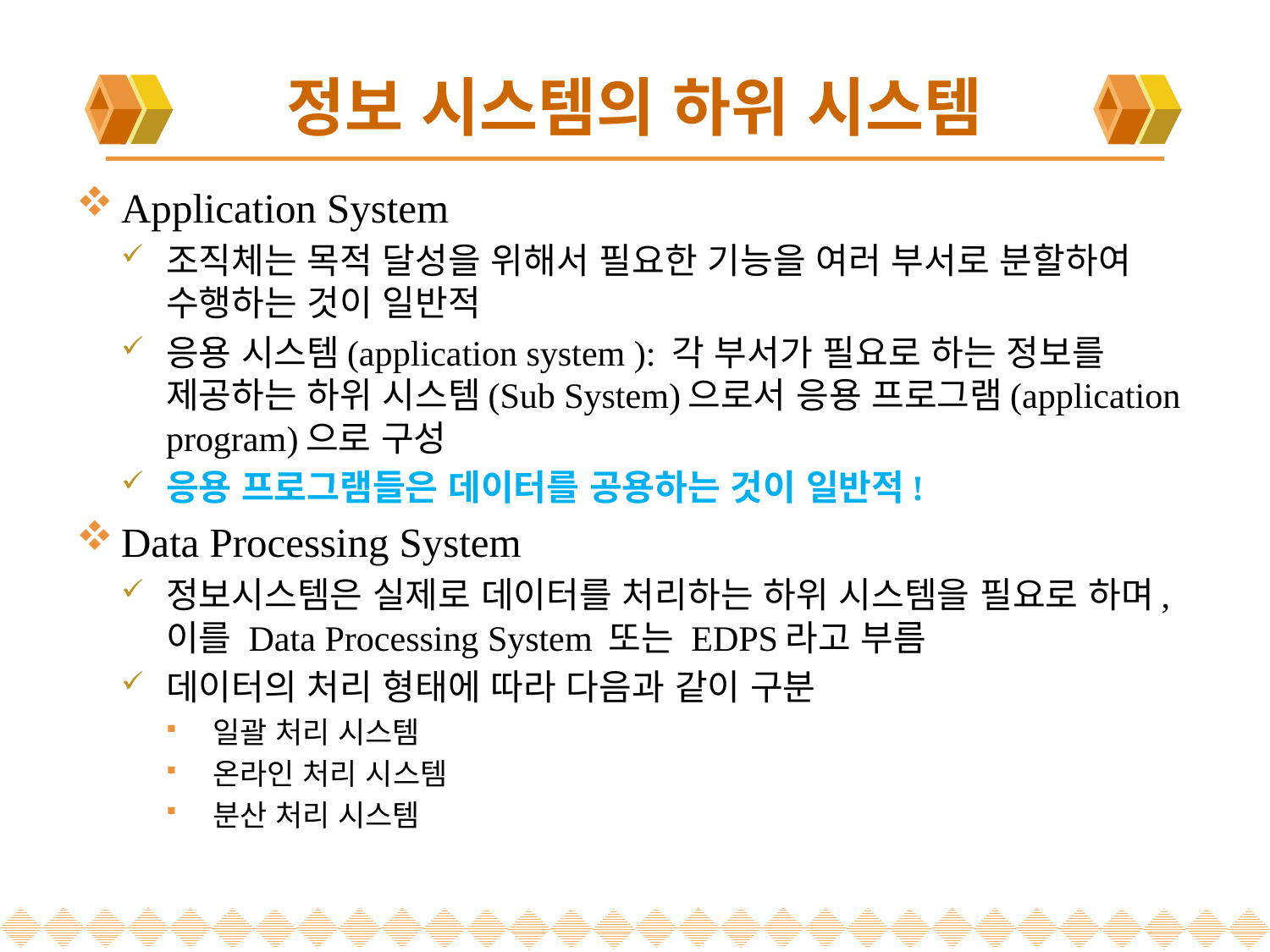

# 정보 시스템의 하위 시스템
Application System
조직체는 목적 달성을 위해서 필요한 기능을 여러 부서로 분할하여 수행하는 것이 일반적
응용 시스템(application system ): 각 부서가 필요로 하는 정보를 제공하는 하위 시스템(Sub System)으로서 응용 프로그램(application program)으로 구성
응용 프로그램들은 데이터를 공용하는 것이 일반적!
Data Processing System
정보시스템은 실제로 데이터를 처리하는 하위 시스템을 필요로 하며, 이를 Data Processing System 또는 EDPS라고 부름
데이터의 처리 형태에 따라 다음과 같이 구분
일괄 처리 시스템
온라인 처리 시스템
분산 처리 시스템